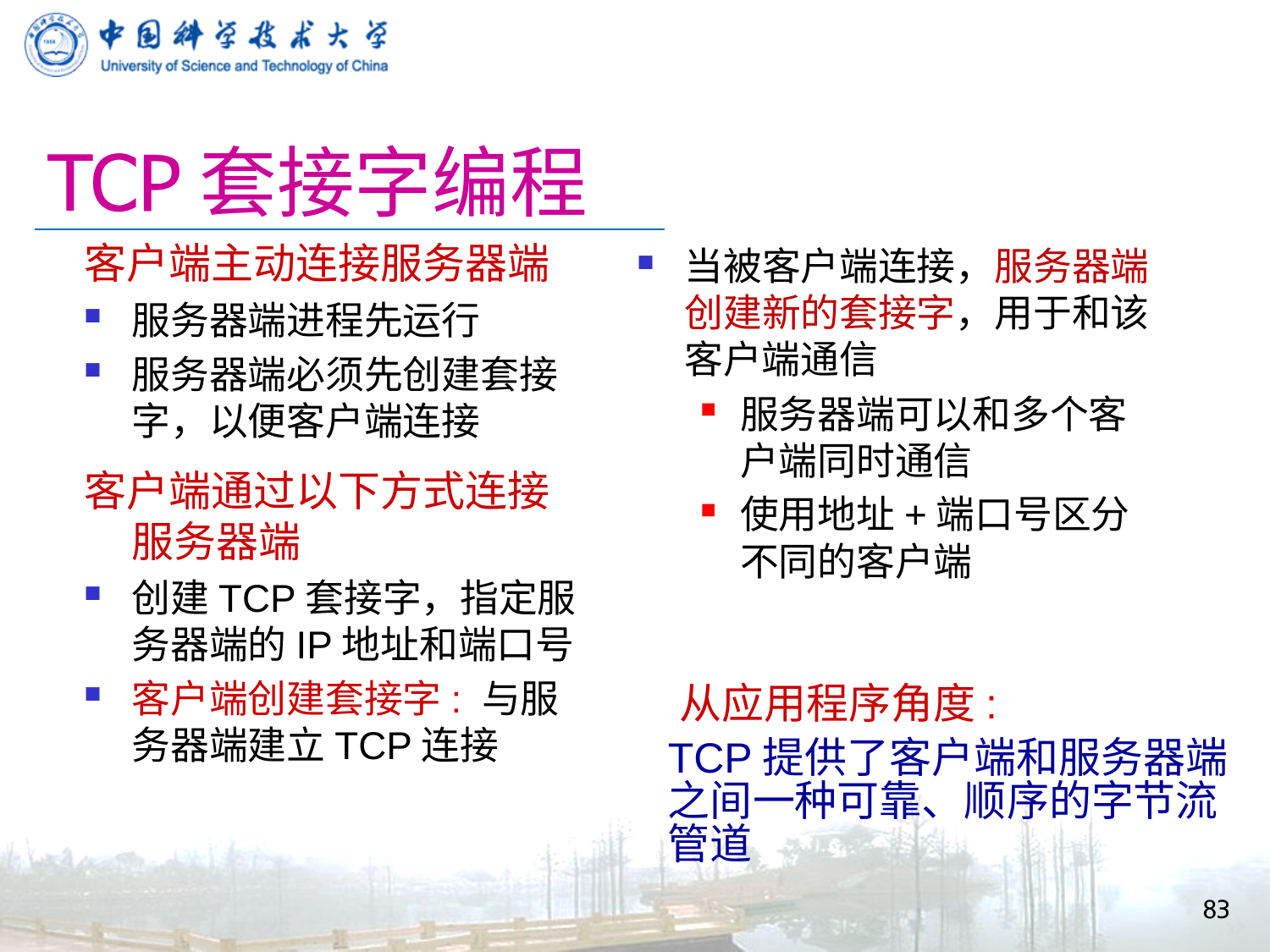

# TCP套接字编程
客户端主动连接服务器端
服务器端进程先运行
服务器端必须先创建套接字，以便客户端连接
客户端通过以下方式连接服务器端
创建TCP套接字，指定服务器端的IP地址和端口号
客户端创建套接字: 与服务器端建立TCP连接

当被客户端连接，服务器端创建新的套接字，用于和该客户端通信
服务器端可以和多个客户端同时通信
使用地址+端口号区分不同的客户端
从应用程序角度:

TCP提供了客户端和服务器端
之间一种可靠、顺序的字节流
管道
83